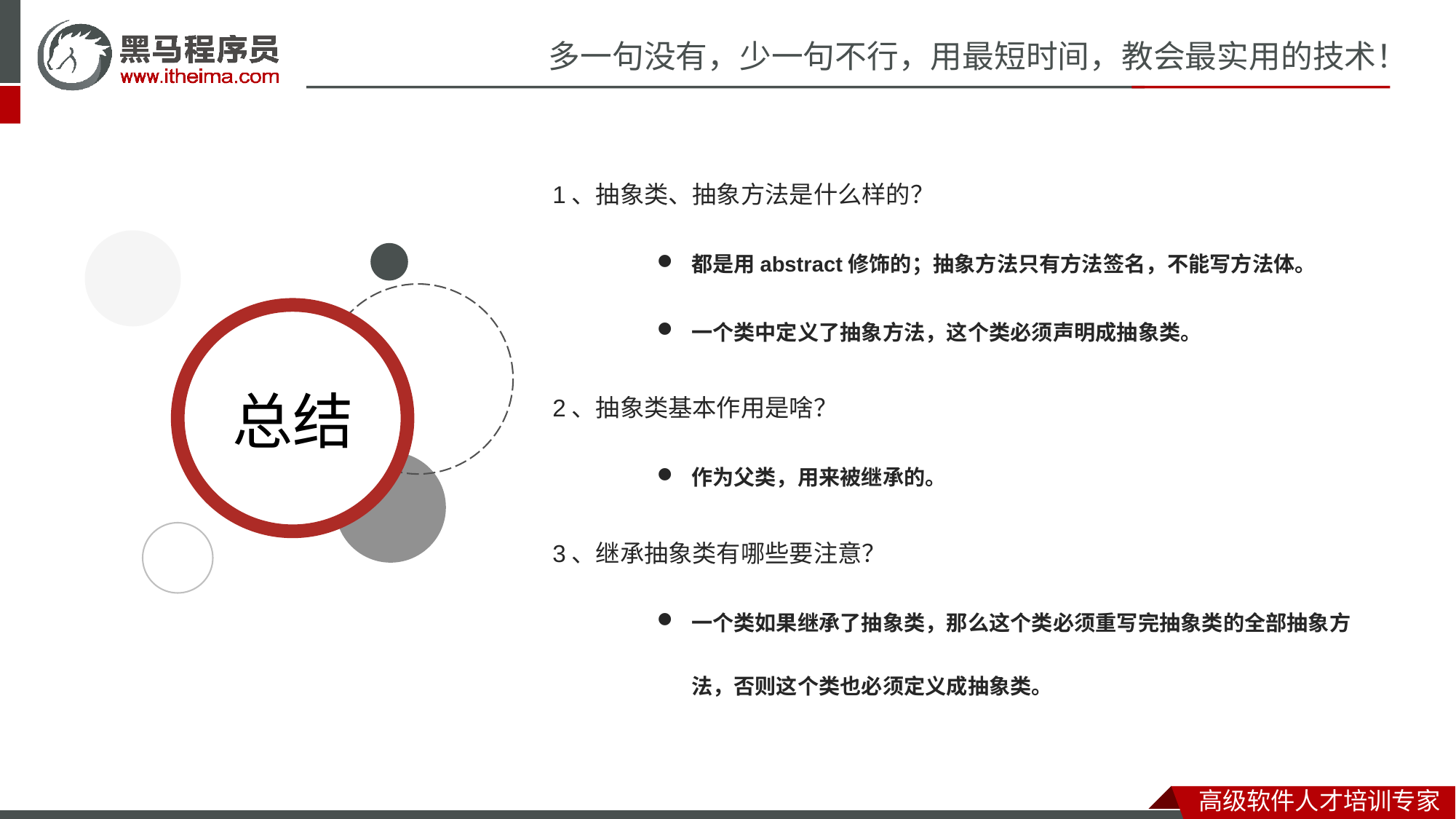

1、抽象类、抽象方法是什么样的？
都是用abstract修饰的；抽象方法只有方法签名，不能写方法体。
一个类中定义了抽象方法，这个类必须声明成抽象类。
2、抽象类基本作用是啥？
作为父类，用来被继承的。
3、继承抽象类有哪些要注意？
一个类如果继承了抽象类，那么这个类必须重写完抽象类的全部抽象方法，否则这个类也必须定义成抽象类。